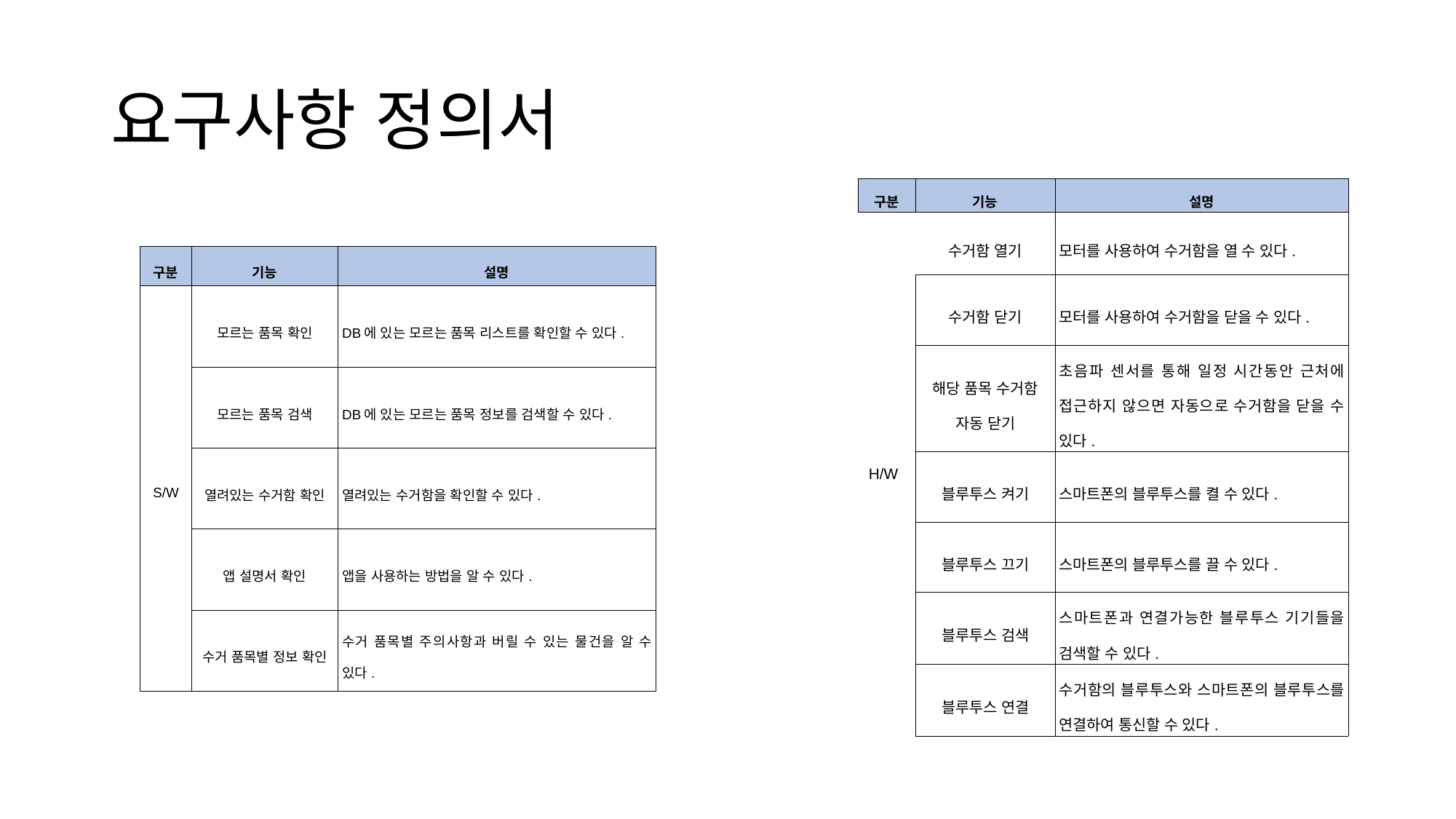

# 요구사항 정의서
| 구분 | 기능 | 설명 |
| --- | --- | --- |
| H/W | 수거함 열기 | 모터를 사용하여 수거함을 열 수 있다. |
|  | 수거함 닫기 | 모터를 사용하여 수거함을 닫을 수 있다. |
|  | 해당 품목 수거함 자동 닫기 | 초음파 센서를 통해 일정 시간동안 근처에 접근하지 않으면 자동으로 수거함을 닫을 수 있다. |
|  | 블루투스 켜기 | 스마트폰의 블루투스를 켤 수 있다. |
|  | 블루투스 끄기 | 스마트폰의 블루투스를 끌 수 있다. |
|  | 블루투스 검색 | 스마트폰과 연결가능한 블루투스 기기들을 검색할 수 있다. |
|  | 블루투스 연결 | 수거함의 블루투스와 스마트폰의 블루투스를 연결하여 통신할 수 있다. |
| 구분 | 기능 | 설명 |
| --- | --- | --- |
| S/W | 모르는 품목 확인 | DB에 있는 모르는 품목 리스트를 확인할 수 있다. |
|  | 모르는 품목 검색 | DB에 있는 모르는 품목 정보를 검색할 수 있다. |
|  | 열려있는 수거함 확인 | 열려있는 수거함을 확인할 수 있다. |
|  | 앱 설명서 확인 | 앱을 사용하는 방법을 알 수 있다. |
|  | 수거 품목별 정보 확인 | 수거 품목별 주의사항과 버릴 수 있는 물건을 알 수 있다. |